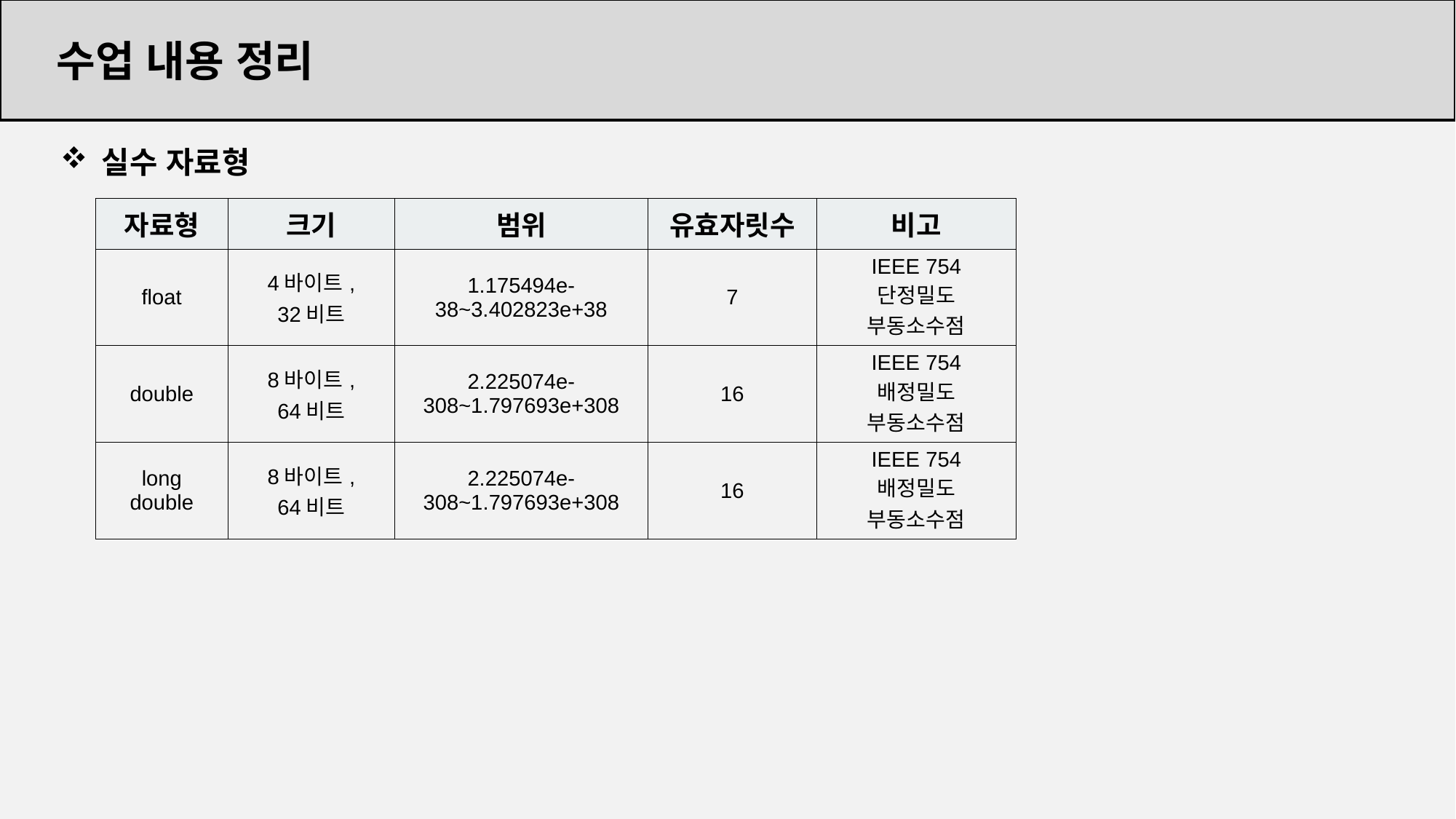

수업 내용 정리
실수 자료형
| 자료형 | 크기 | 범위 | 유효자릿수 | 비고 |
| --- | --- | --- | --- | --- |
| float | 4바이트, 32비트 | 1.175494e-38~3.402823e+38 | 7 | IEEE 754 단정밀도 부동소수점 |
| double | 8바이트, 64비트 | 2.225074e-308~1.797693e+308 | 16 | IEEE 754 배정밀도 부동소수점 |
| long double | 8바이트, 64비트 | 2.225074e-308~1.797693e+308 | 16 | IEEE 754 배정밀도 부동소수점 |